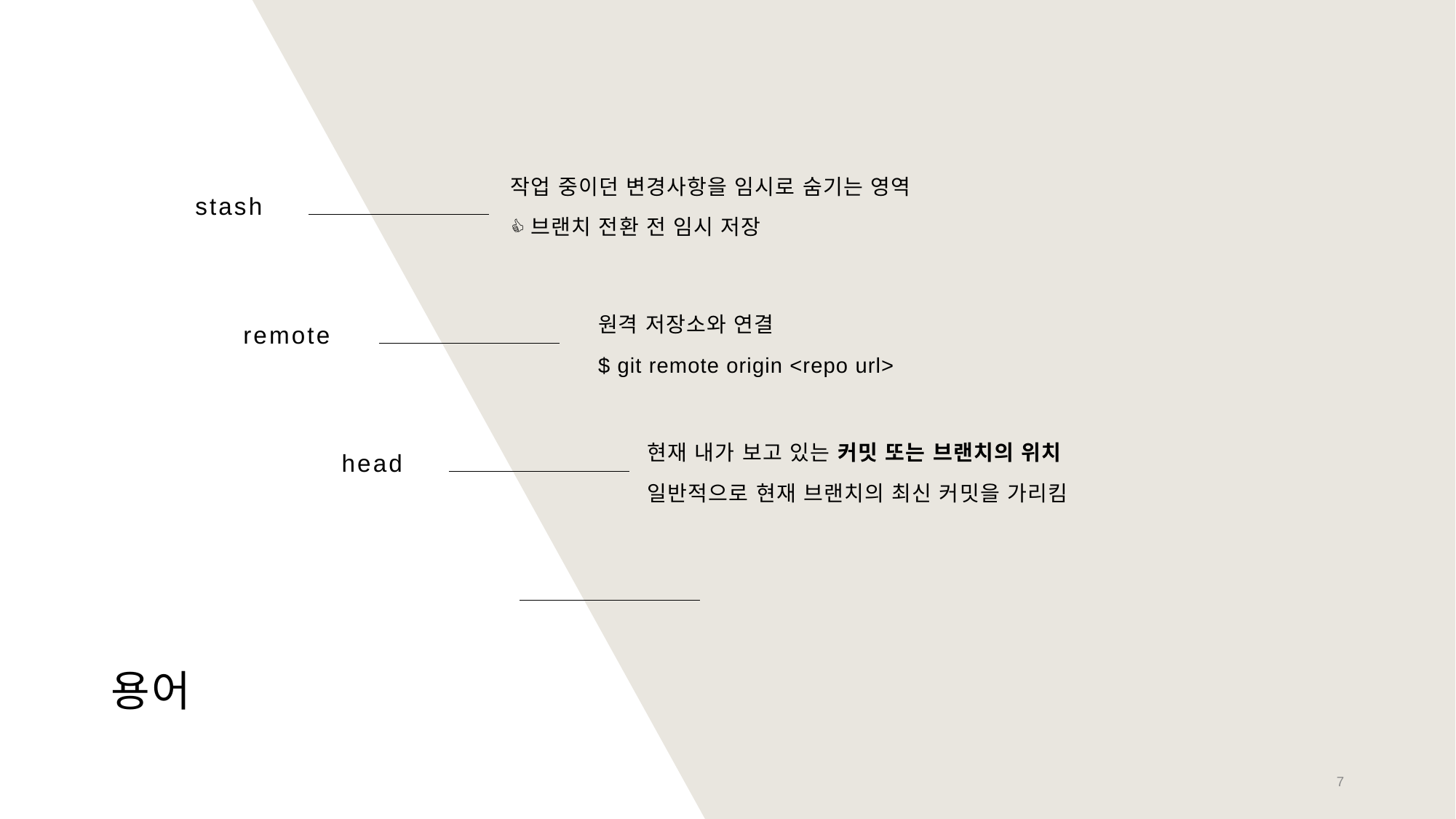

작업 중이던 변경사항을 임시로 숨기는 영역
👍브랜치 전환 전 임시 저장
stash
remote
원격 저장소와 연결
$ git remote origin <repo url>
head
현재 내가 보고 있는 커밋 또는 브랜치의 위치
일반적으로 현재 브랜치의 최신 커밋을 가리킴
# 용어
7